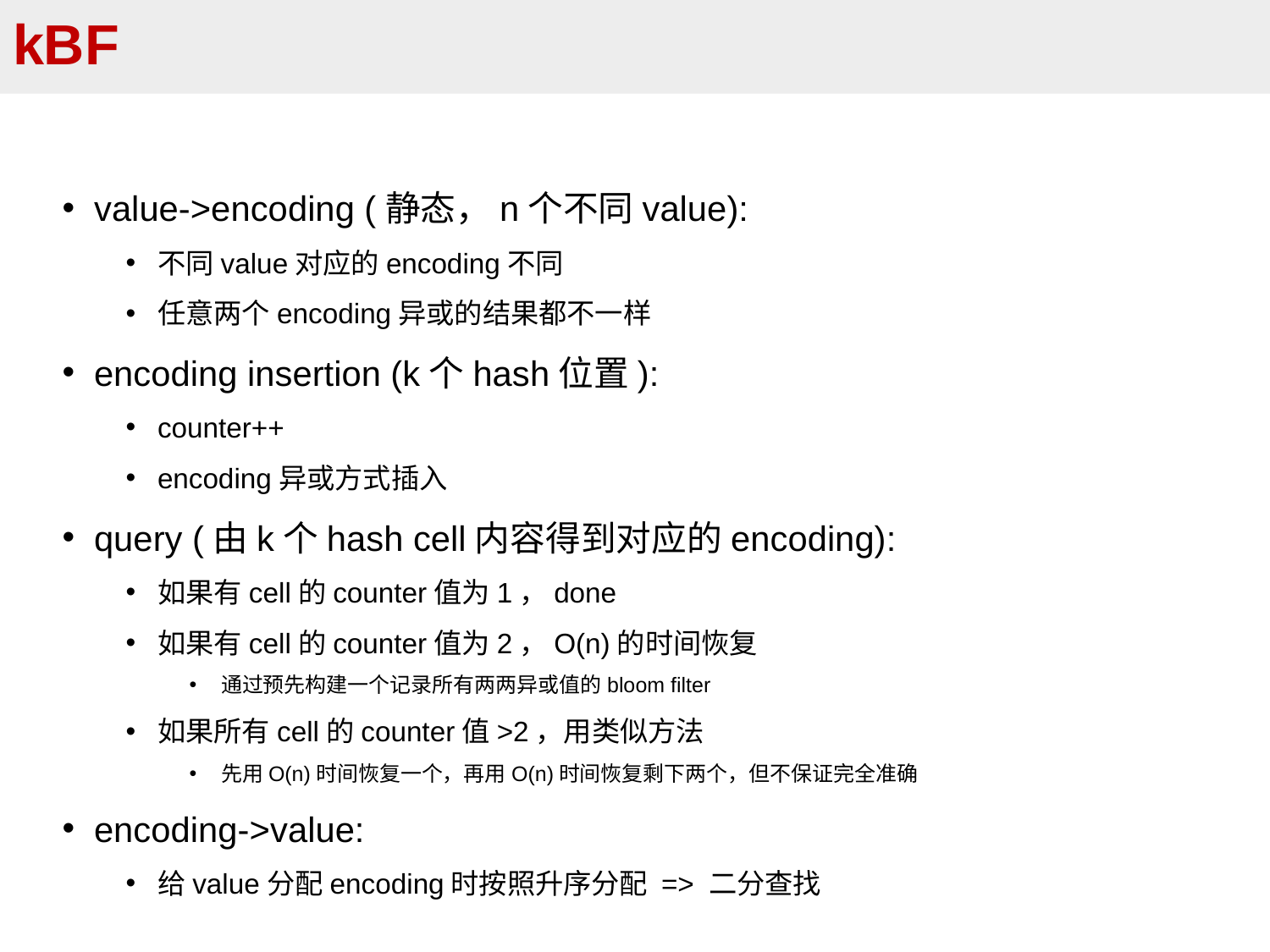

# kBF
value->encoding (静态，n个不同value):
不同value对应的encoding不同
任意两个encoding异或的结果都不一样
encoding insertion (k个hash位置):
counter++
encoding异或方式插入
query (由k个hash cell内容得到对应的encoding):
如果有cell的counter值为1，done
如果有cell的counter值为2，O(n)的时间恢复
通过预先构建一个记录所有两两异或值的bloom filter
如果所有cell的counter值>2，用类似方法
先用O(n)时间恢复一个，再用O(n)时间恢复剩下两个，但不保证完全准确
encoding->value:
给value分配encoding时按照升序分配 => 二分查找